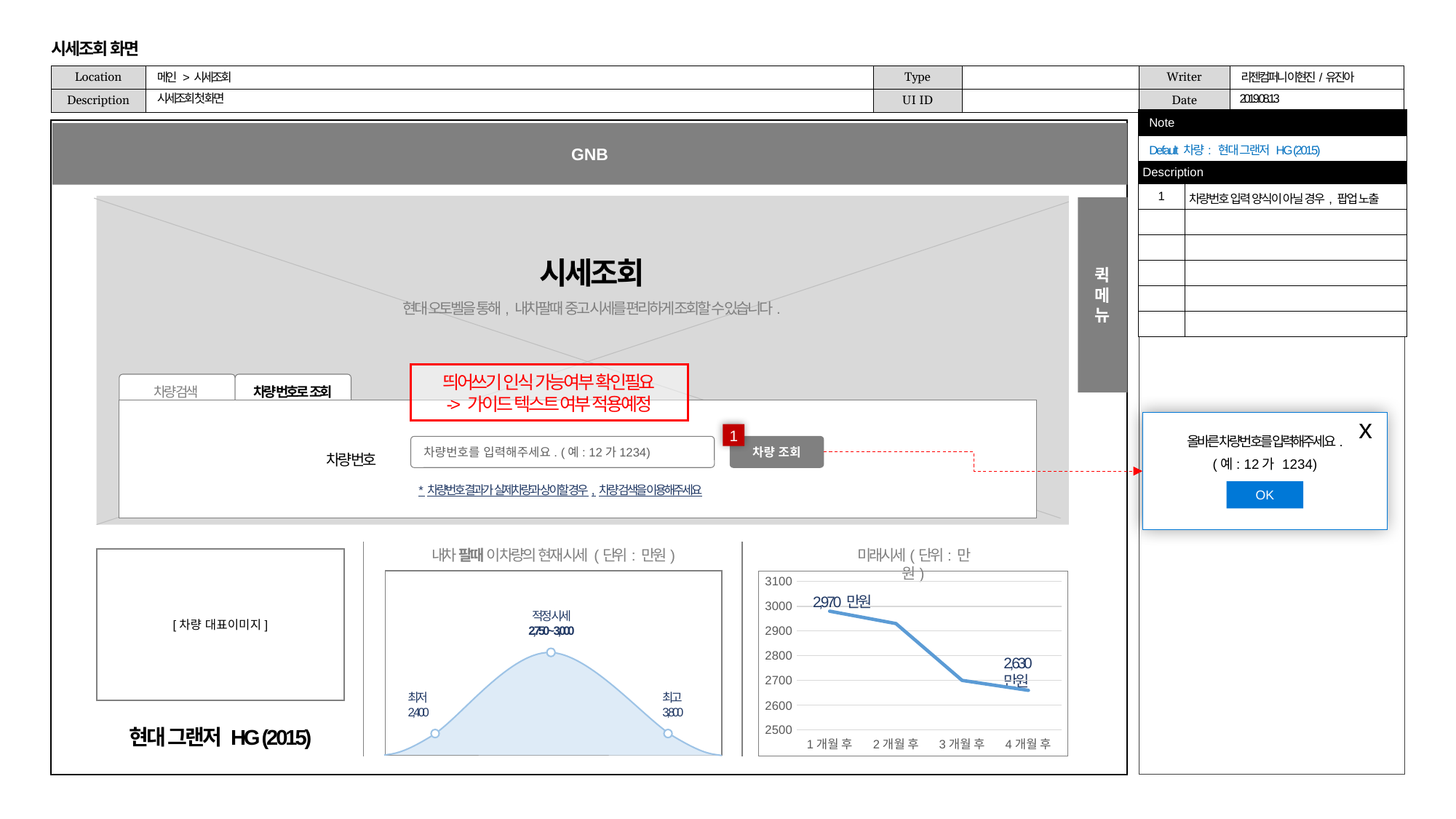

시세조회 화면
메인  > 시세조회

리젠컴퍼니 이현진/유진아
시세조회 첫 화면

2019.08.13
| Note |  |
| --- | --- |
| Default 차량: 현대 그랜저 HG (2015) |  |
| Description |  |
| 1 | 차량번호 입력 양식이 아닐 경우, 팝업 노출 |
|  |  |
|  |  |
|  |  |
|  |  |
|  |  |
GNB

퀵
메뉴
시세조회
현대 오토벨을 통해, 내차팔때  중고 시세를 편리하게 조회할 수 있습니다.
띄어쓰기 인식 가능여부 확인필요
-> 가이드 텍스트 여부 적용예정
차량 검색
차량 번호로  조회
검색
검색

x

올바른 차량번호를 입력해주세요.
(예: 12가 1234)
OK
1
차량 번호
차량번호를 입력해주세요. (예: 12가1234)
차량 조회
* 차량번호 결과가  실제차량과 상이할 경우, 차량 검색을 이용해주세요
내차 팔때 이 차량의  현재 시세 (단위: 만원)
미래시세(단위: 만원)
[차량 대표이미지]

### Chart

| Category |  |
|---|---|
| 1개월 후 | 2980.0 |
| 2개월 후 | 2930.0 |
| 3개월 후 | 2700.0 |
| 4개월 후 | 2660.0 |
2,970 만원
적정 시세
2,750~ 3,000
2,630 만원

최저
2,400
최고
3,800
현대 그랜저 HG (2015)